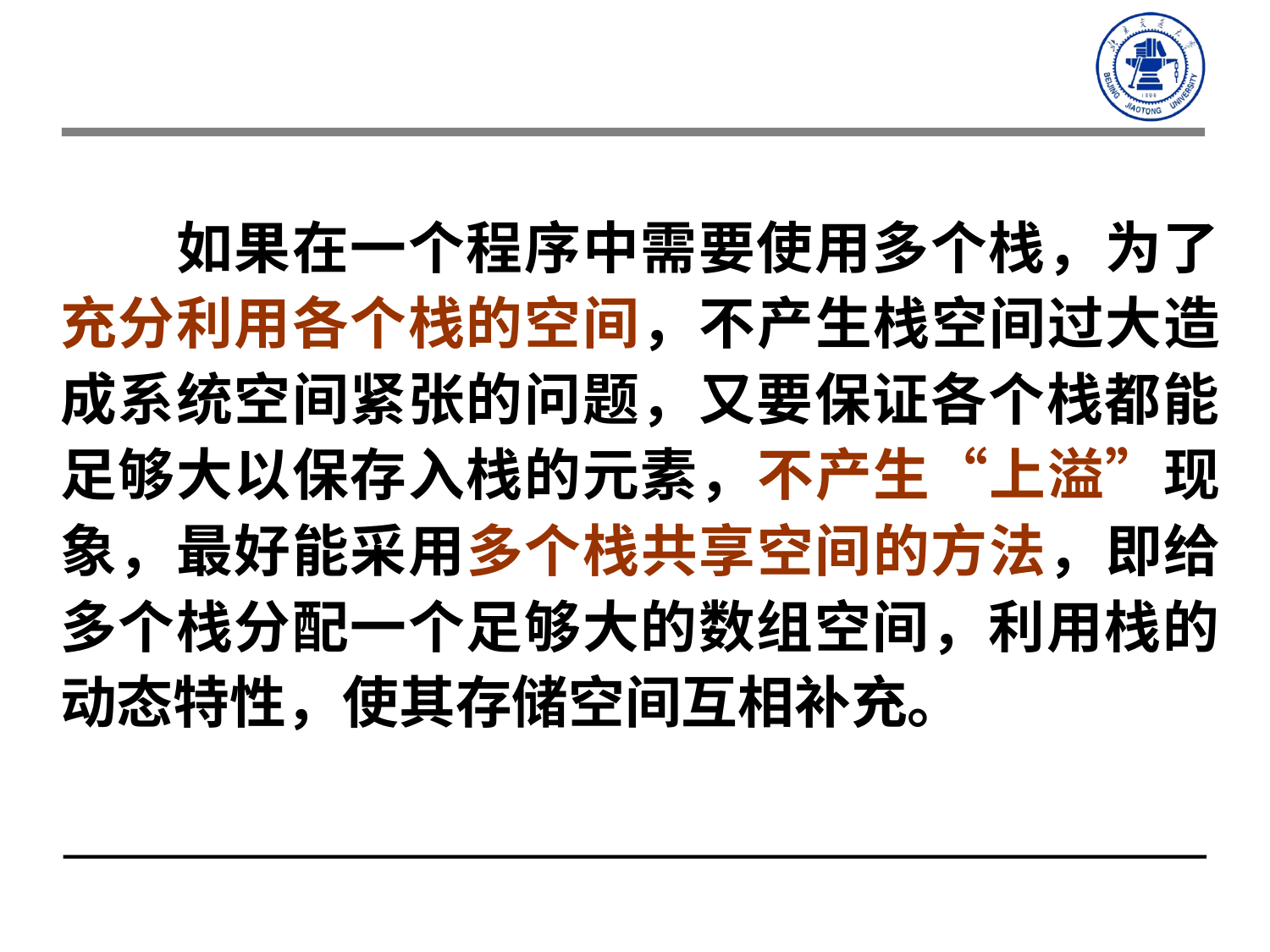

如果在一个程序中需要使用多个栈，为了充分利用各个栈的空间，不产生栈空间过大造成系统空间紧张的问题，又要保证各个栈都能足够大以保存入栈的元素，不产生“上溢”现象，最好能采用多个栈共享空间的方法，即给多个栈分配一个足够大的数组空间，利用栈的动态特性，使其存储空间互相补充。